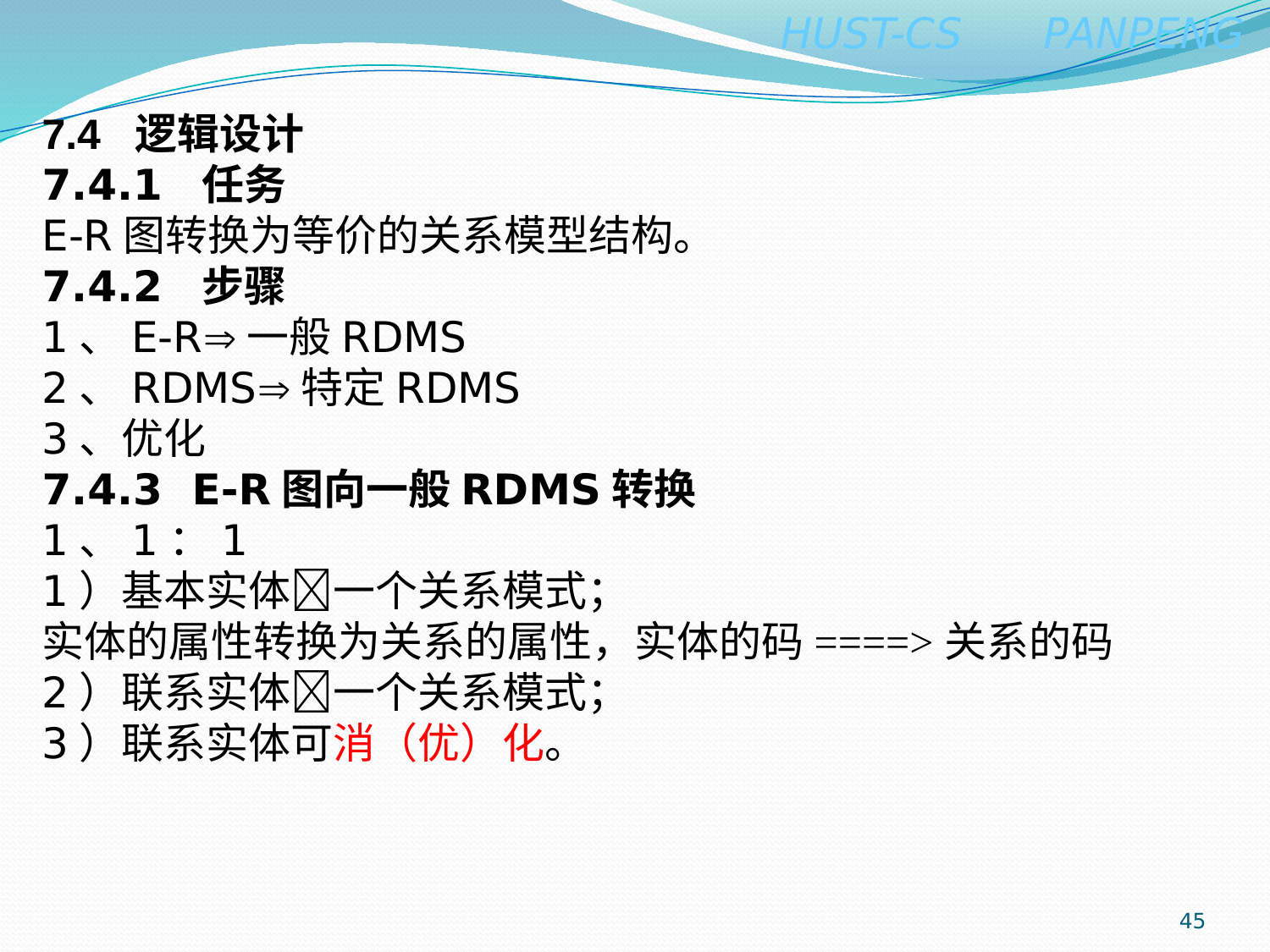

7.4  逻辑设计
7.4.1  任务
E-R图转换为等价的关系模型结构。
7.4.2  步骤
1、E-R⇒一般RDMS
2、RDMS⇒特定RDMS
3、优化
7.4.3  E-R图向一般RDMS转换
1、1：1
1）基本实体⇒一个关系模式；
实体的属性转换为关系的属性，实体的码====>关系的码
2）联系实体⇒一个关系模式；
3）联系实体可消（优）化。

45